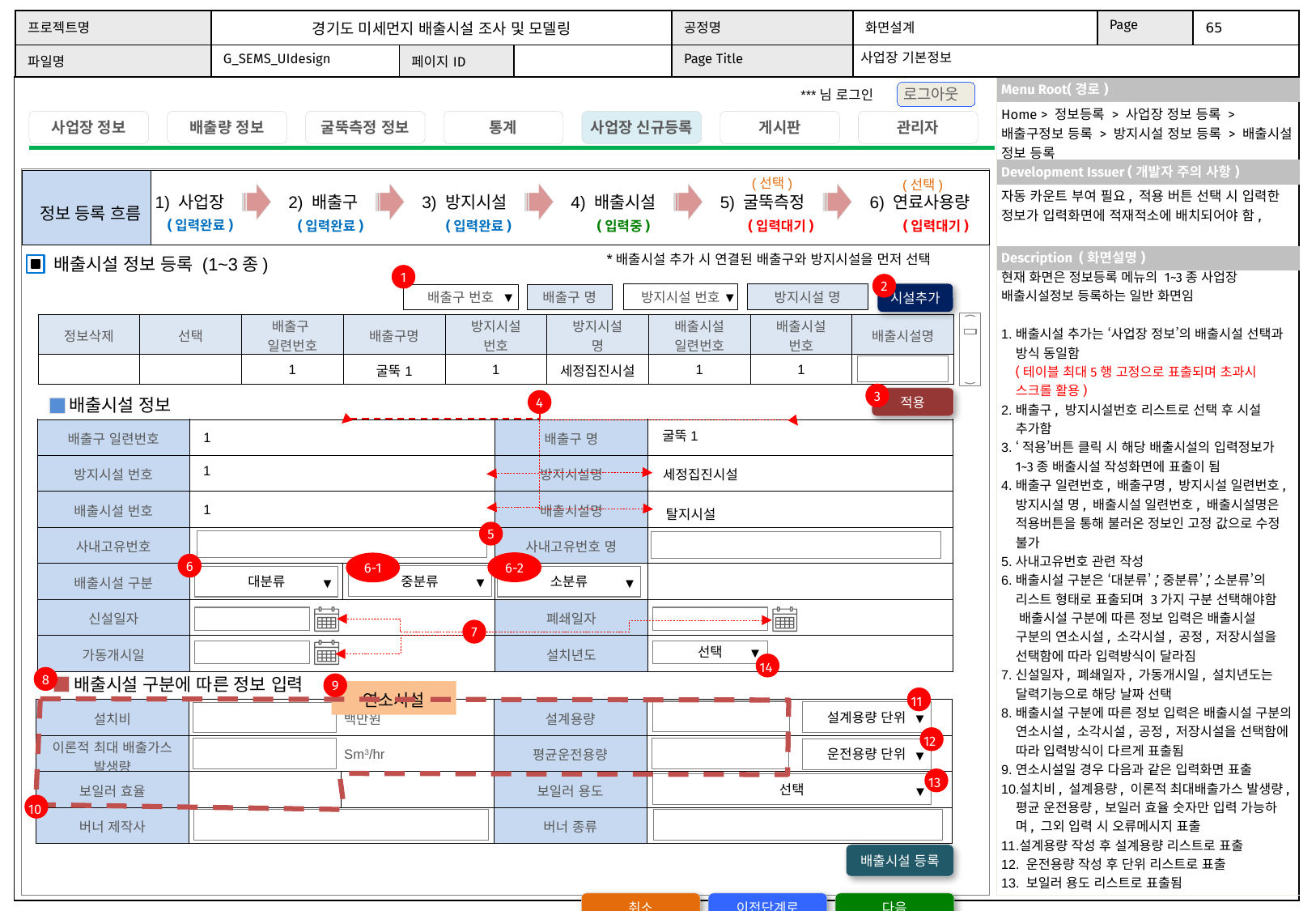

사업장 기본정보
Home > 정보등록 > 사업장 정보 등록 > 배출구정보 등록 > 방지시설 정보 등록 > 배출시설 정보 등록
자동 카운트 부여 필요, 적용 버튼 선택 시 입력한 정보가 입력화면에 적재적소에 배치되어야 함,
(입력완료)
(입력완료)
(입력중)
(입력완료)
(입력대기)
(입력대기)
*배출시설 추가 시 연결된 배출구와 방지시설을 먼저 선택
배출시설 정보 등록 (1~3종)

현재 화면은 정보등록 메뉴의 1~3종 사업장 배출시설정보 등록하는 일반 화면임

배출시설 추가는 ‘사업장 정보’의 배출시설 선택과 방식 동일함
(테이블 최대5행 고정으로 표출되며 초과시 스크롤 활용)
배출구, 방지시설번호 리스트로 선택 후 시설 추가함
‘적용’버튼 클릭 시 해당 배출시설의 입력정보가 1~3종 배출시설 작성화면에 표출이 됨
배출구 일련번호, 배출구명, 방지시설 일련번호, 방지시설 명, 배출시설 일련번호, 배출시설명은 적용버튼을 통해 불러온 정보인 고정 값으로 수정 불가
사내고유번호 관련 작성
배출시설 구분은 ‘대분류’,’중분류’,’소분류’의 리스트 형태로 표출되며 3가지 구분 선택해야함
 배출시설 구분에 따른 정보 입력은 배출시설 구분의 연소시설, 소각시설, 공정, 저장시설을 선택함에 따라 입력방식이 달라짐
신설일자, 폐쇄일자, 가동개시일, 설치년도는 달력기능으로 해당 날짜 선택
배출시설 구분에 따른 정보 입력은 배출시설 구분의 연소시설, 소각시설, 공정, 저장시설을 선택함에 따라 입력방식이 다르게 표출됨
연소시설일 경우 다음과 같은 입력화면 표출
설치비, 설계용량, 이론적 최대배출가스 발생량, 평균 운전용량, 보일러 효율 숫자만 입력 가능하며, 그외 입력 시 오류메시지 표출
설계용량 작성 후 설계용량 리스트로 표출
 운전용량 작성 후 단위 리스트로 표출
 보일러 용도 리스트로 표출됨
1
2
▼
▼
시설추가
방지시설 번호
방지시설 명
배출구 번호
배출구 명

| 정보삭제 | 선택 | 배출구 일련번호 | 배출구명 | 방지시설 번호 | 방지시설 명 | 배출시설 일련번호 | 배출시설 번호 | 배출시설명 |
| --- | --- | --- | --- | --- | --- | --- | --- | --- |
|  |  | 1 | 굴뚝1 | 1 | 세정집진시설 | 1 | 1 |  |

3
적용
배출시설 정보
4

| 배출구 일련번호 |  |  | 배출구 명 |  |
| --- | --- | --- | --- | --- |
| 방지시설 번호 |  |  | 방지시설명 |  |
| 배출시설 번호 |  |  | 배출시설명 |  |
| 사내고유번호 |  |  | 사내고유번호 명 |  |
| 배출시설 구분 |  |  |  |  |
| 신설일자 |  |  | 폐쇄일자 |  |
| 가동개시일 |  |  | 설치년도 |  |
굴뚝1
1
1
세정집진시설
1
탈지시설
5

6-2
6-1
6
중분류
대분류
소분류
▼
▼
▼

7
▼

선택
14

9
8
배출시설 구분에 따른 정보 입력
9

연소시설
11

| 설치비 | 백만원 |  | 설계용량 |  |
| --- | --- | --- | --- | --- |
| 이론적 최대 배출가스 발생량 | Sm3/hr |  | 평균운전용량 |  |
| 보일러 효율 |  |  | 보일러 용도 |  |
| 버너 제작사 |  |  | 버너 종류 |  |

설계용량 단위

▼
12

운전용량 단위
▼
13

선택
▼
10

배출시설 등록
취소
이전단계로
다음